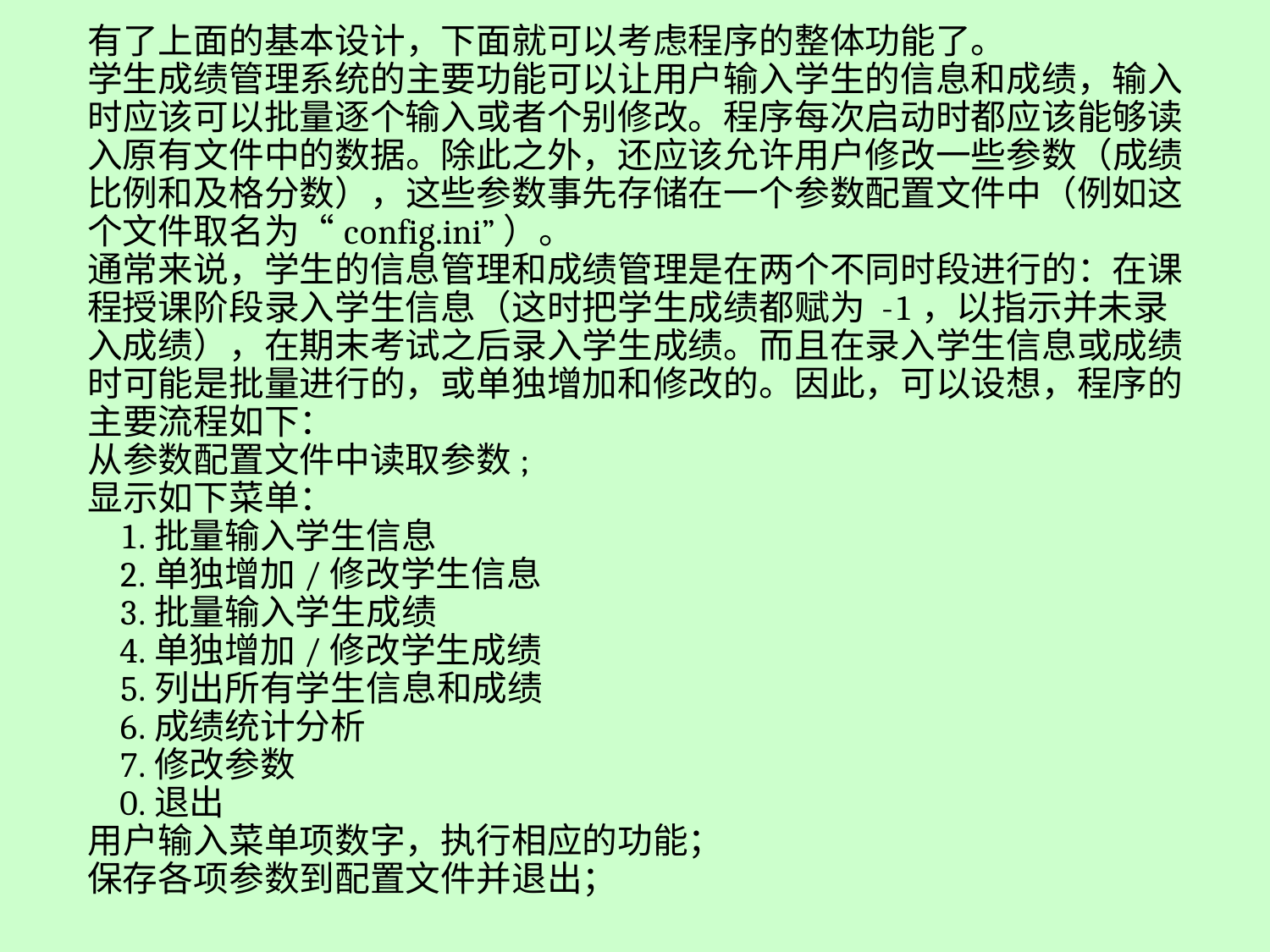

有了上面的基本设计，下面就可以考虑程序的整体功能了。
学生成绩管理系统的主要功能可以让用户输入学生的信息和成绩，输入时应该可以批量逐个输入或者个别修改。程序每次启动时都应该能够读入原有文件中的数据。除此之外，还应该允许用户修改一些参数（成绩比例和及格分数），这些参数事先存储在一个参数配置文件中（例如这个文件取名为“config.ini”）。
通常来说，学生的信息管理和成绩管理是在两个不同时段进行的：在课程授课阶段录入学生信息（这时把学生成绩都赋为 -1，以指示并未录入成绩），在期末考试之后录入学生成绩。而且在录入学生信息或成绩时可能是批量进行的，或单独增加和修改的。因此，可以设想，程序的主要流程如下：
从参数配置文件中读取参数;
显示如下菜单：
    1.批量输入学生信息
    2.单独增加/修改学生信息
    3.批量输入学生成绩
    4.单独增加/修改学生成绩
    5.列出所有学生信息和成绩
    6.成绩统计分析
    7.修改参数
    0.退出
用户输入菜单项数字，执行相应的功能；
保存各项参数到配置文件并退出；
65